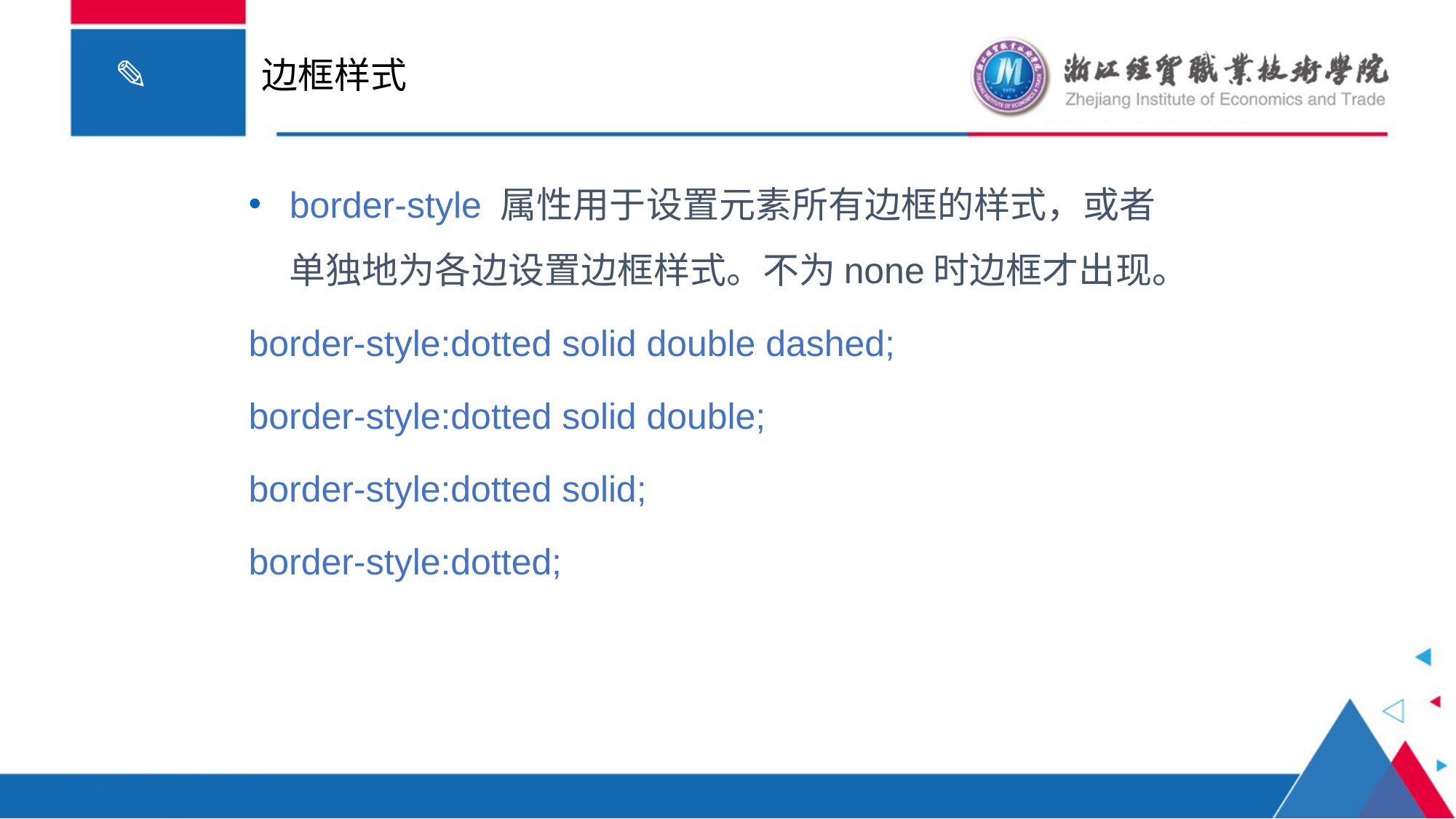

# 边框样式
border-style 属性用于设置元素所有边框的样式，或者单独地为各边设置边框样式。不为none时边框才出现。
border-style:dotted solid double dashed;
border-style:dotted solid double;
border-style:dotted solid;
border-style:dotted;